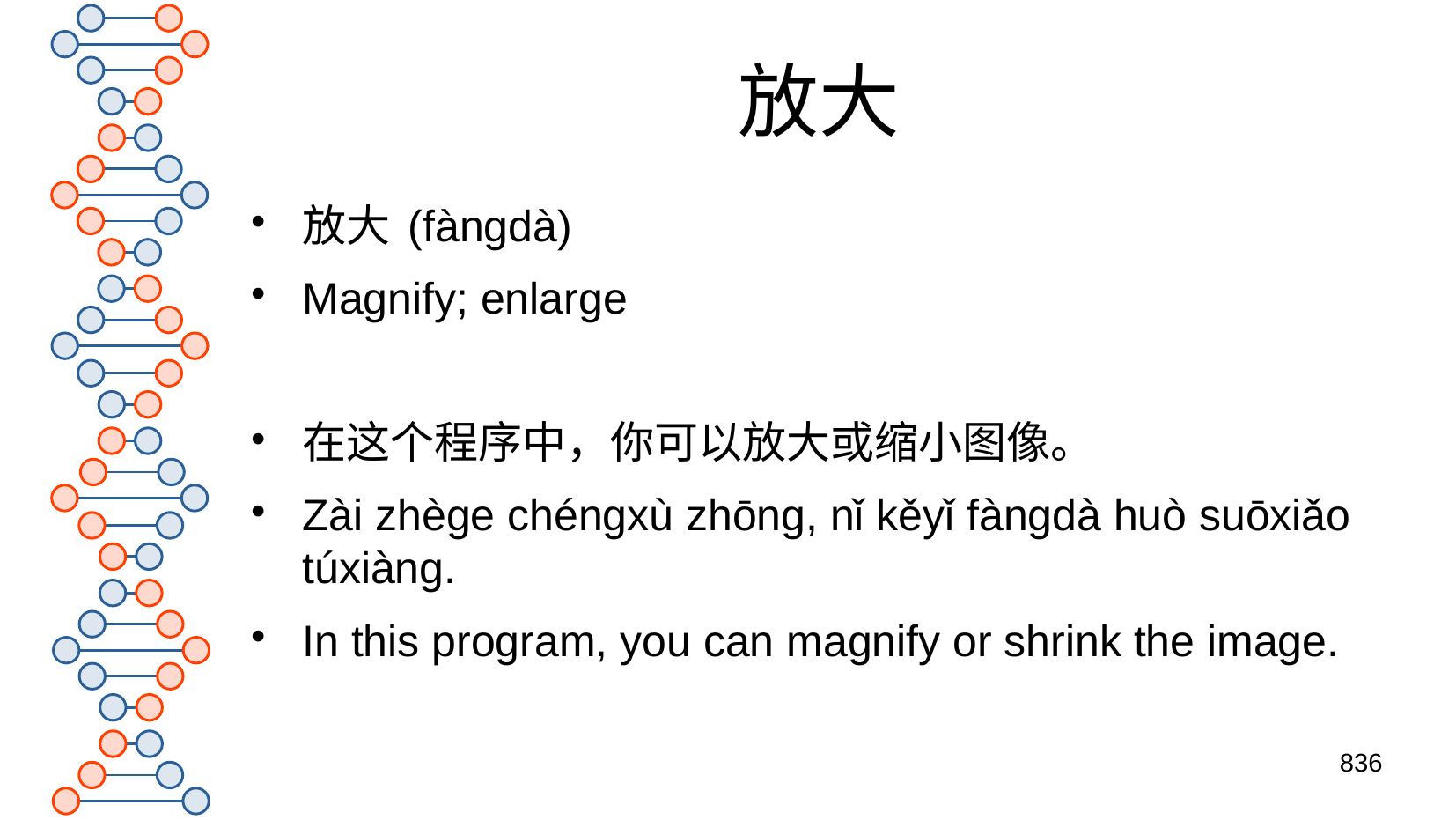

# 放大
放大 (fàngdà)
Magnify; enlarge

在这个程序中，你可以放大或缩小图像。
Zài zhège chéngxù zhōng, nǐ kěyǐ fàngdà huò suōxiǎo túxiàng.
In this program, you can magnify or shrink the image.

836